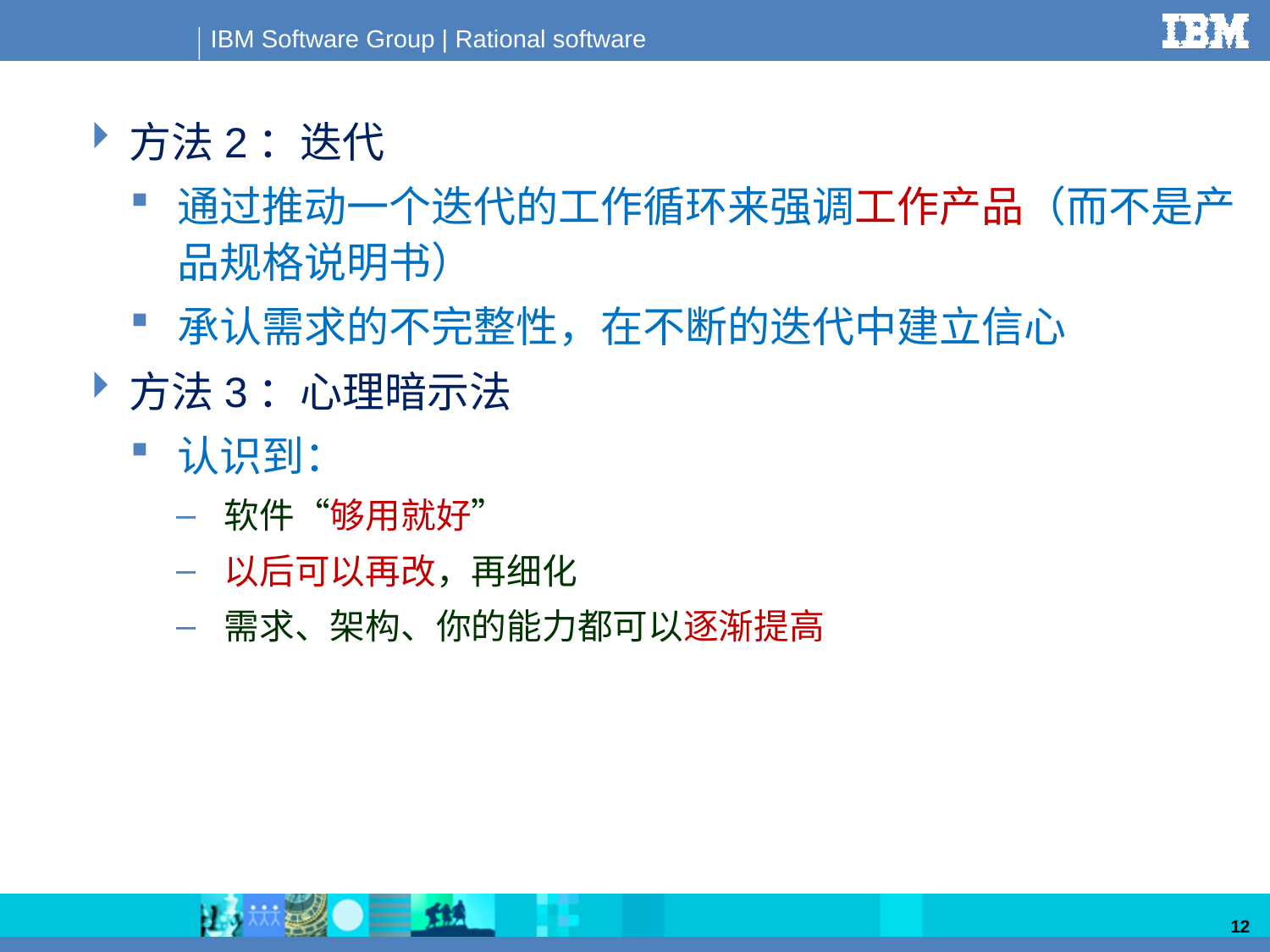

方法2：迭代
通过推动一个迭代的工作循环来强调工作产品（而不是产品规格说明书）
承认需求的不完整性，在不断的迭代中建立信心
方法3：心理暗示法
认识到：
软件“够用就好”
以后可以再改，再细化
需求、架构、你的能力都可以逐渐提高
12